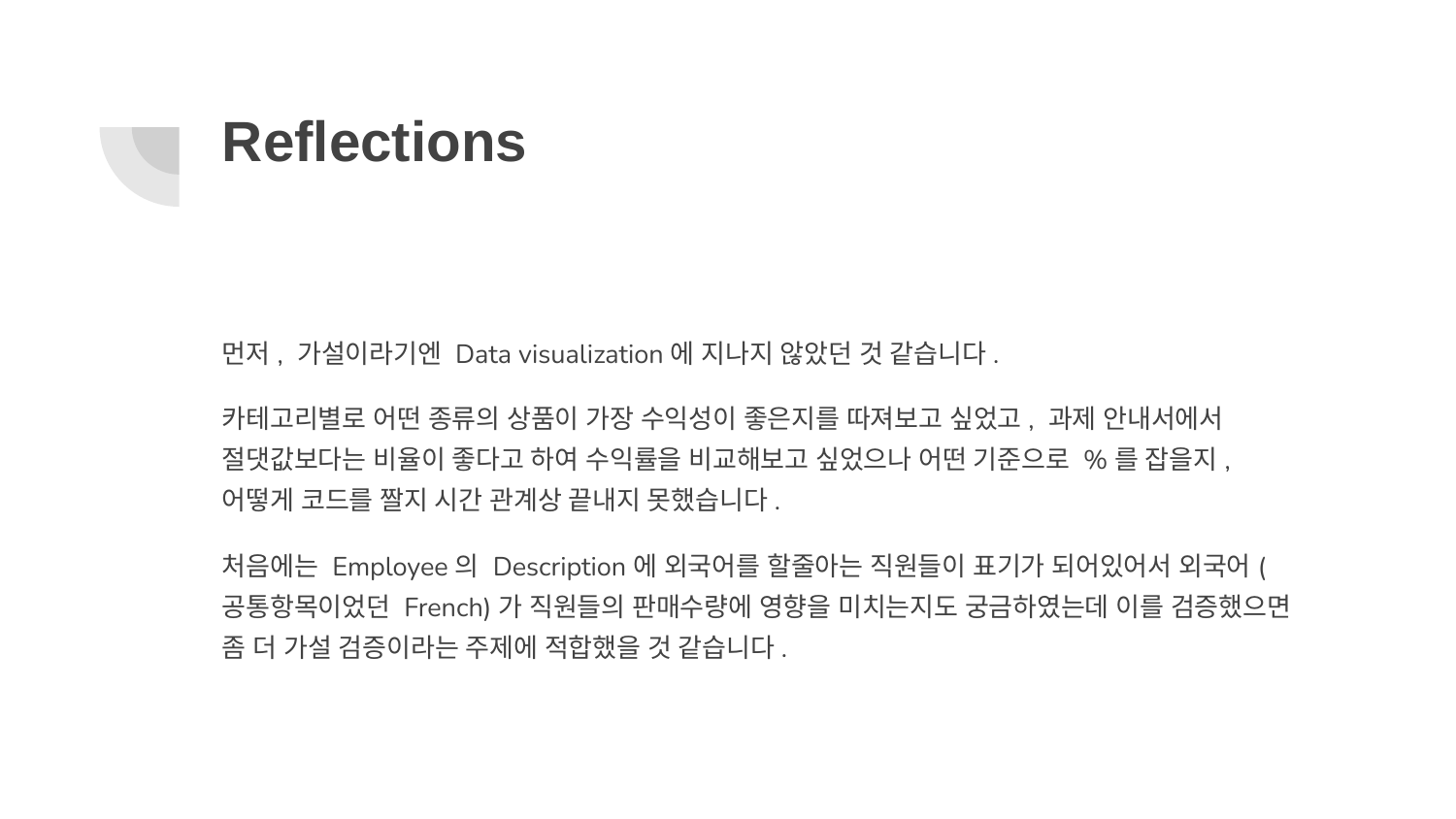

# Reflections
먼저, 가설이라기엔 Data visualization에 지나지 않았던 것 같습니다.
카테고리별로 어떤 종류의 상품이 가장 수익성이 좋은지를 따져보고 싶었고, 과제 안내서에서 절댓값보다는 비율이 좋다고 하여 수익률을 비교해보고 싶었으나 어떤 기준으로 %를 잡을지, 어떻게 코드를 짤지 시간 관계상 끝내지 못했습니다.
처음에는 Employee의 Description에 외국어를 할줄아는 직원들이 표기가 되어있어서 외국어(공통항목이었던 French)가 직원들의 판매수량에 영향을 미치는지도 궁금하였는데 이를 검증했으면 좀 더 가설 검증이라는 주제에 적합했을 것 같습니다.